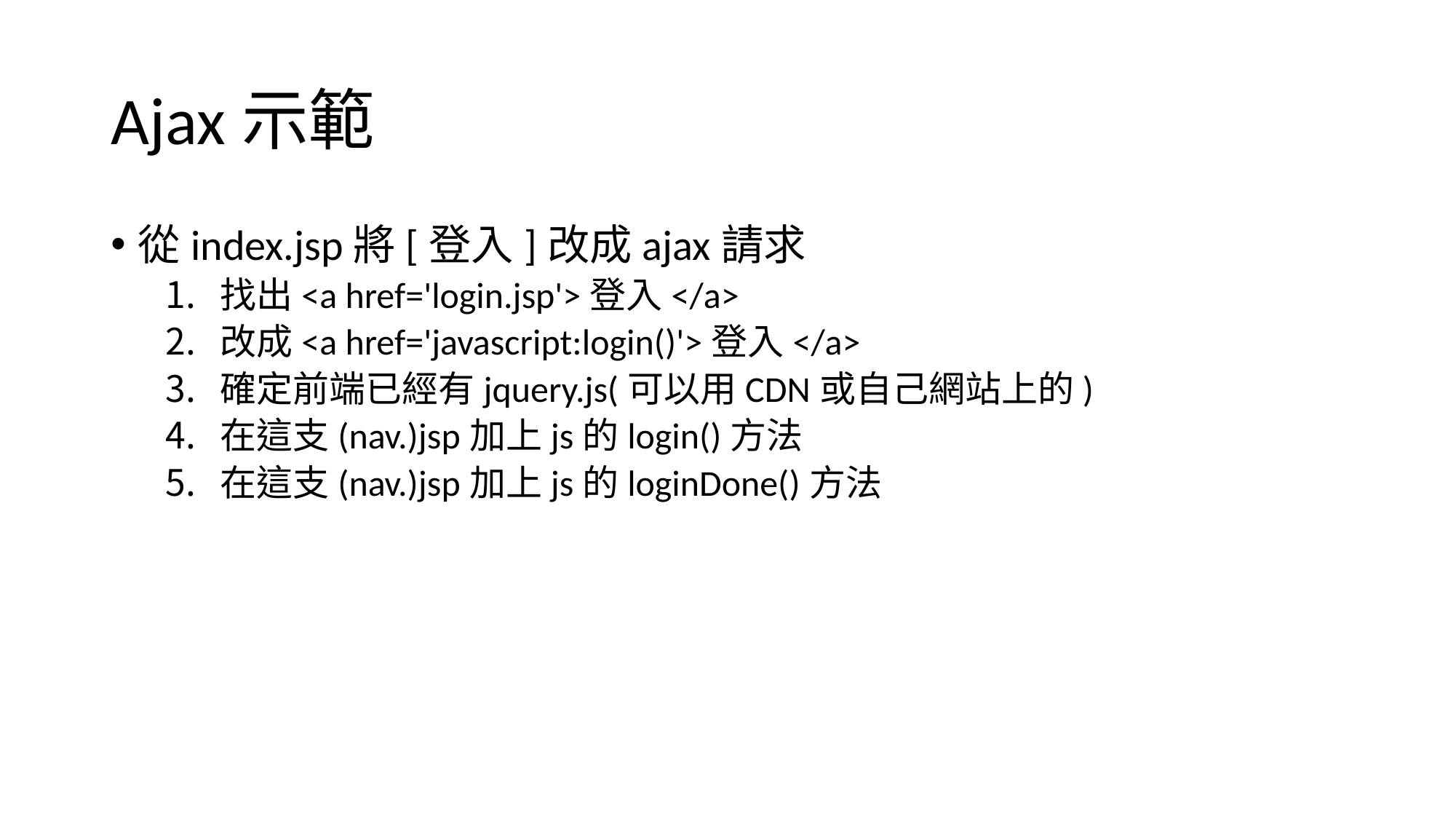

# Ajax示範
從index.jsp將[登入]改成ajax請求
找出<a href='login.jsp'>登入</a>
改成<a href='javascript:login()'>登入</a>
確定前端已經有jquery.js(可以用CDN或自己網站上的)
在這支(nav.)jsp加上js的login()方法
在這支(nav.)jsp加上js的loginDone()方法